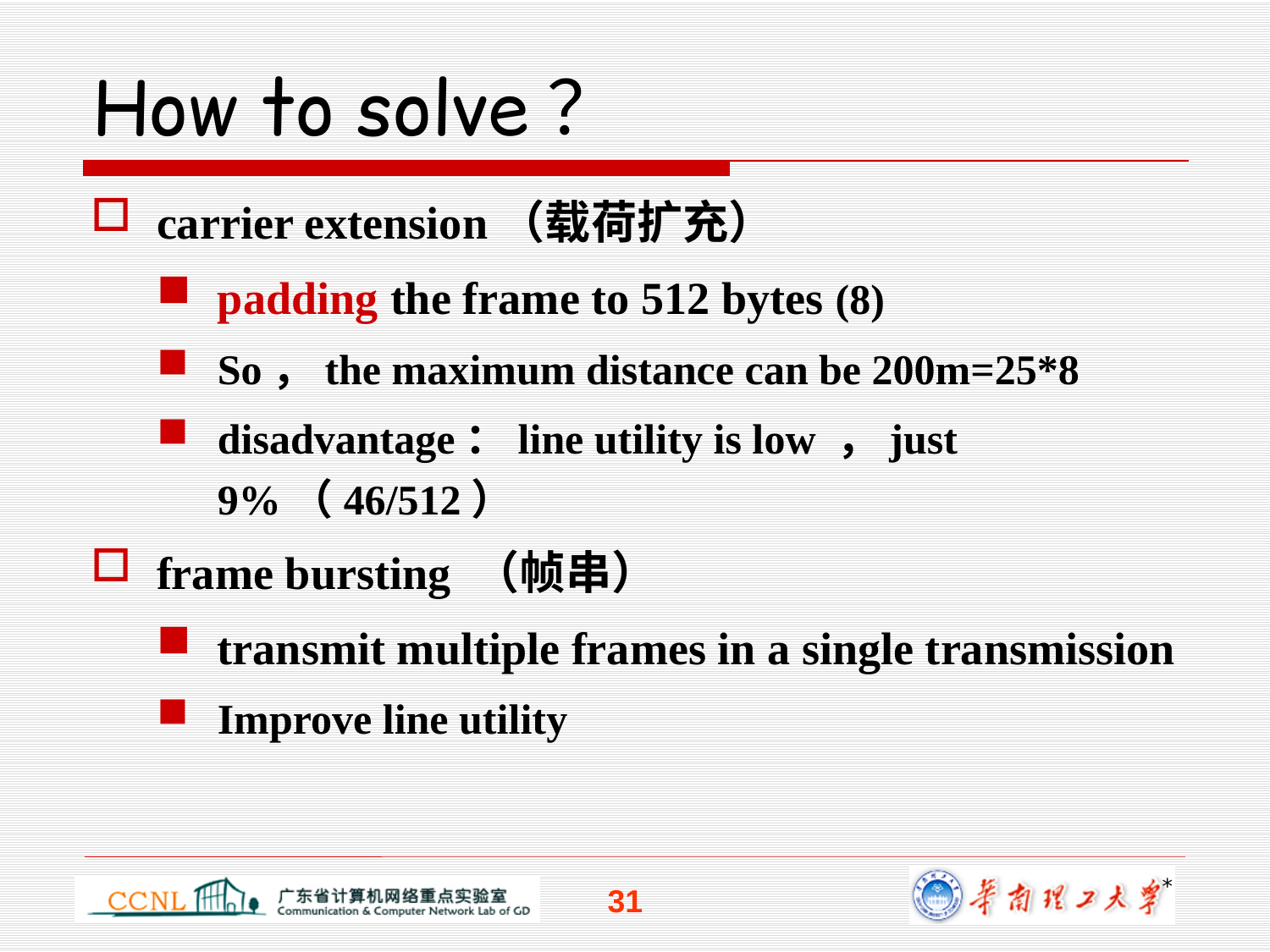

# How to solve？
carrier extension（载荷扩充）
padding the frame to 512 bytes (8)
So，the maximum distance can be 200m=25*8
disadvantage：line utility is low ，just 9%（46/512）
frame bursting （帧串）
transmit multiple frames in a single transmission
Improve line utility
*